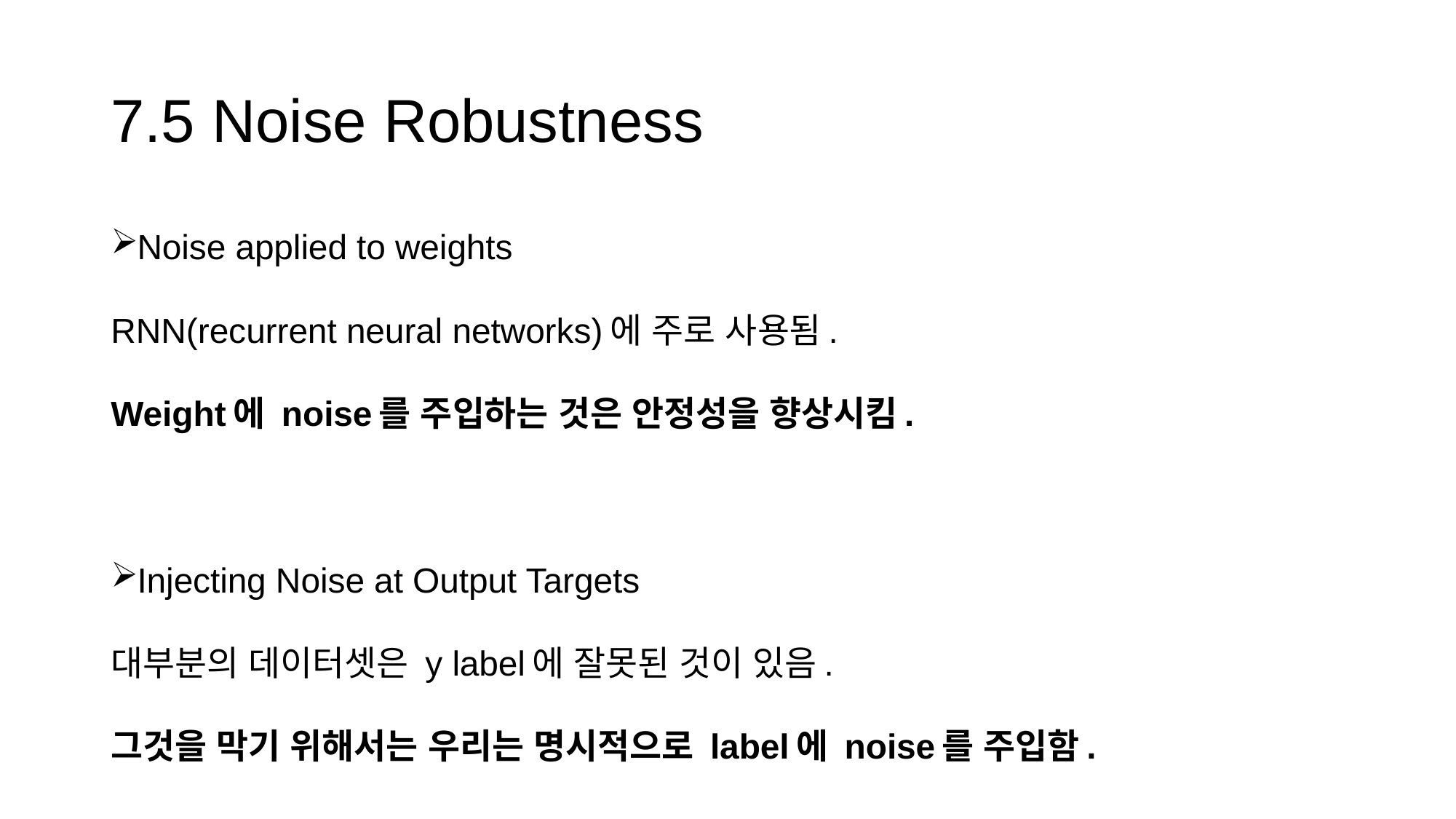

# 7.5 Noise Robustness
Noise applied to weights
RNN(recurrent neural networks)에 주로 사용됨.
Weight에 noise를 주입하는 것은 안정성을 향상시킴.

Injecting Noise at Output Targets
대부분의 데이터셋은 y label에 잘못된 것이 있음.
그것을 막기 위해서는 우리는 명시적으로 label에 noise를 주입함.